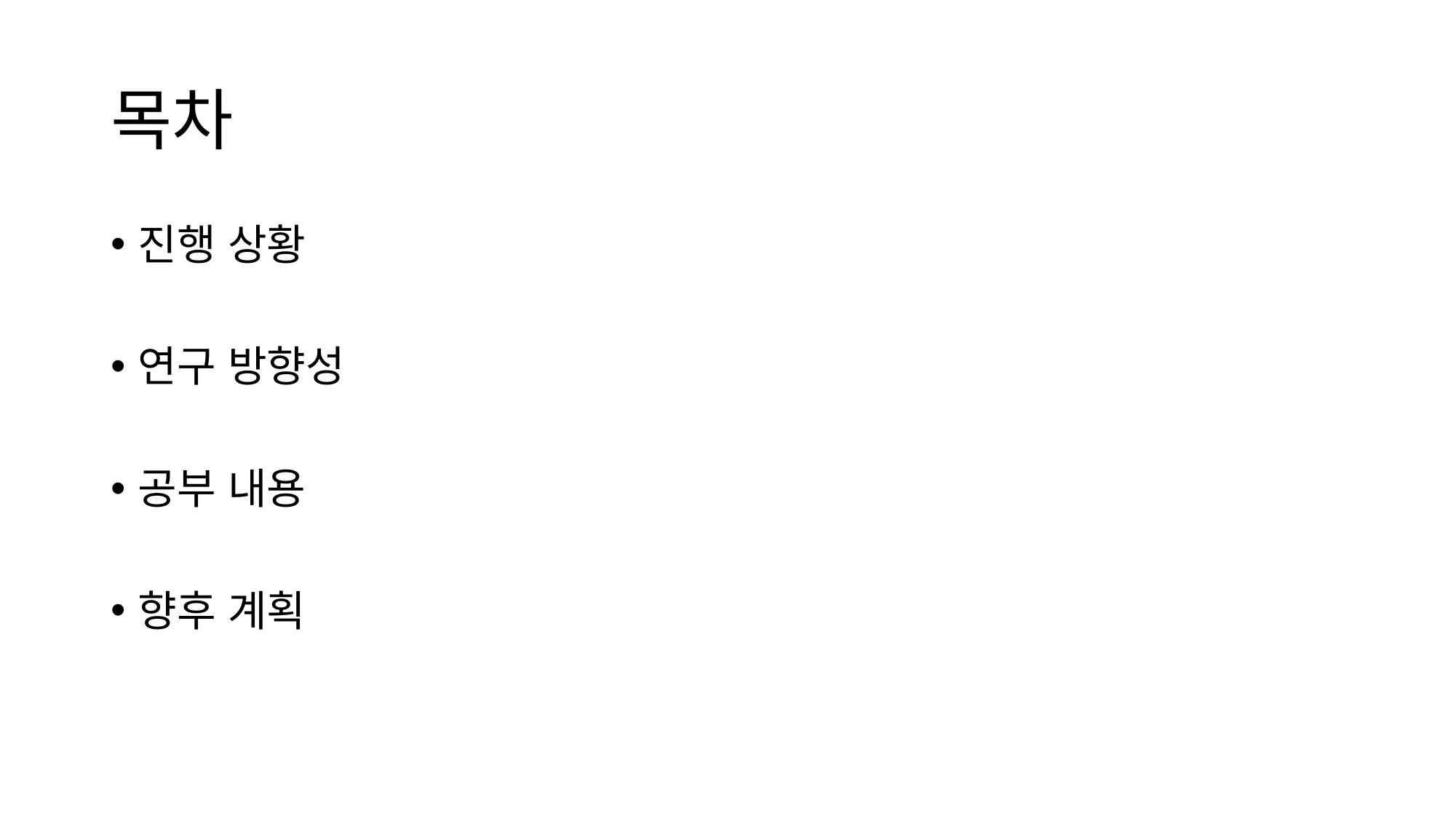

# 목차
진행 상황

연구 방향성

공부 내용

향후 계획